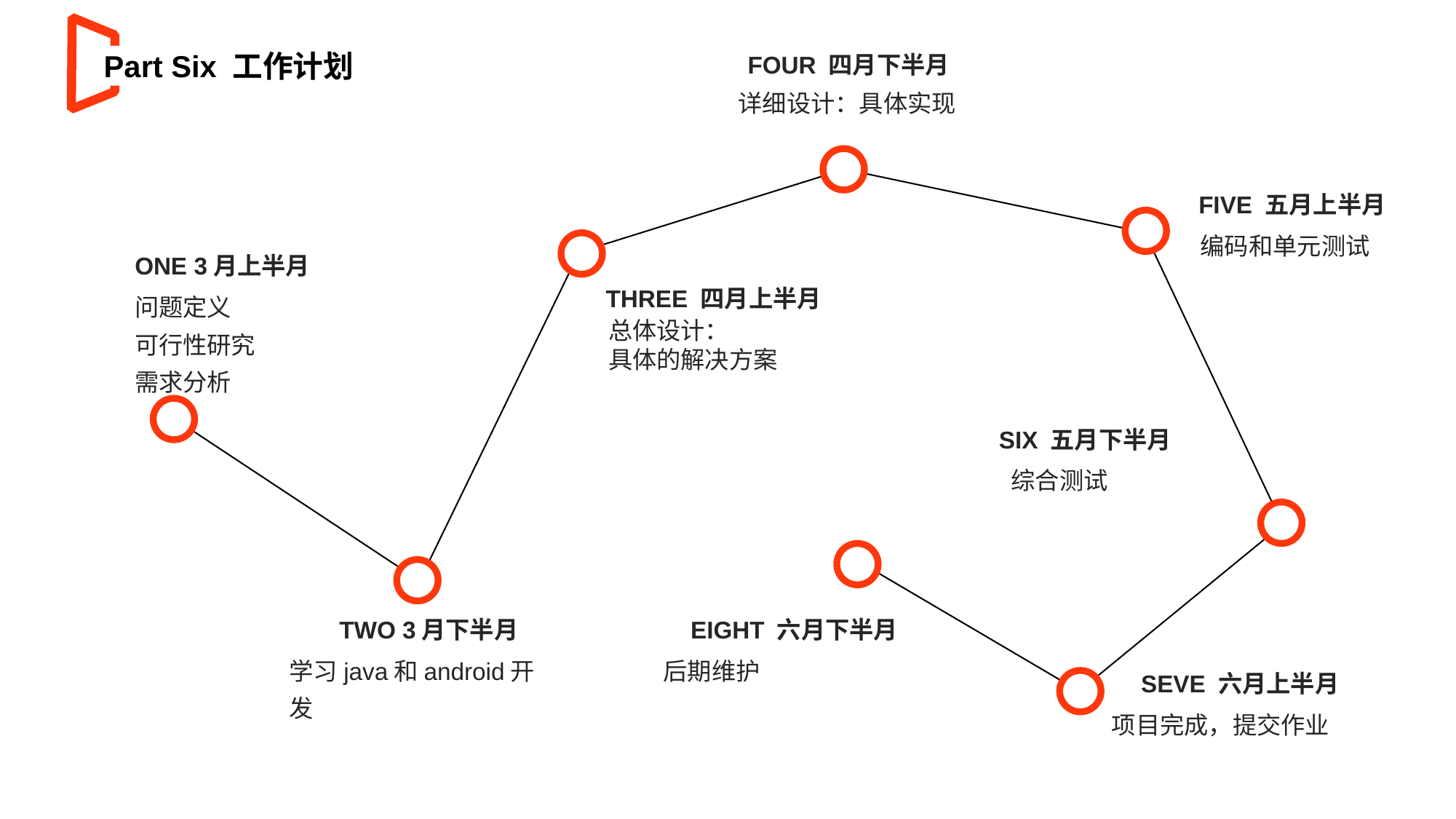

FOUR 四月下半月
详细设计：具体实现
Part Six 工作计划

FIVE 五月上半月
编码和单元测试
ONE 3月上半月
问题定义
可行性研究
需求分析
THREE 四月上半月
总体设计：
具体的解决方案
SIX 五月下半月
 综合测试
TWO 3月下半月
学习java和android开发
EIGHT 六月下半月
后期维护
SEVE 六月上半月
项目完成，提交作业